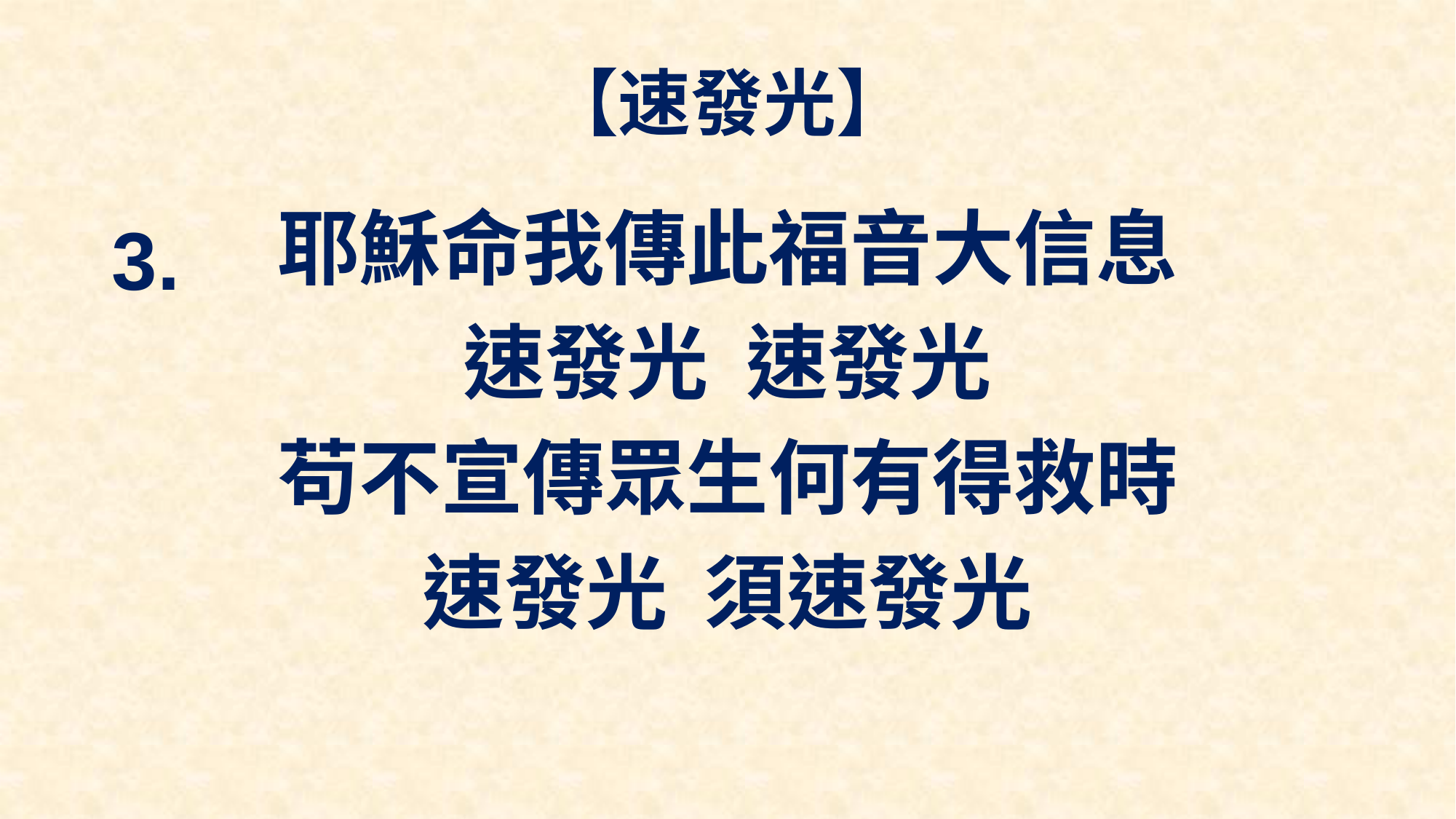

# 【速發光】
耶穌命我傳此福音大信息
速發光  速發光
苟不宣傳眾生何有得救時
速發光  須速發光
3.